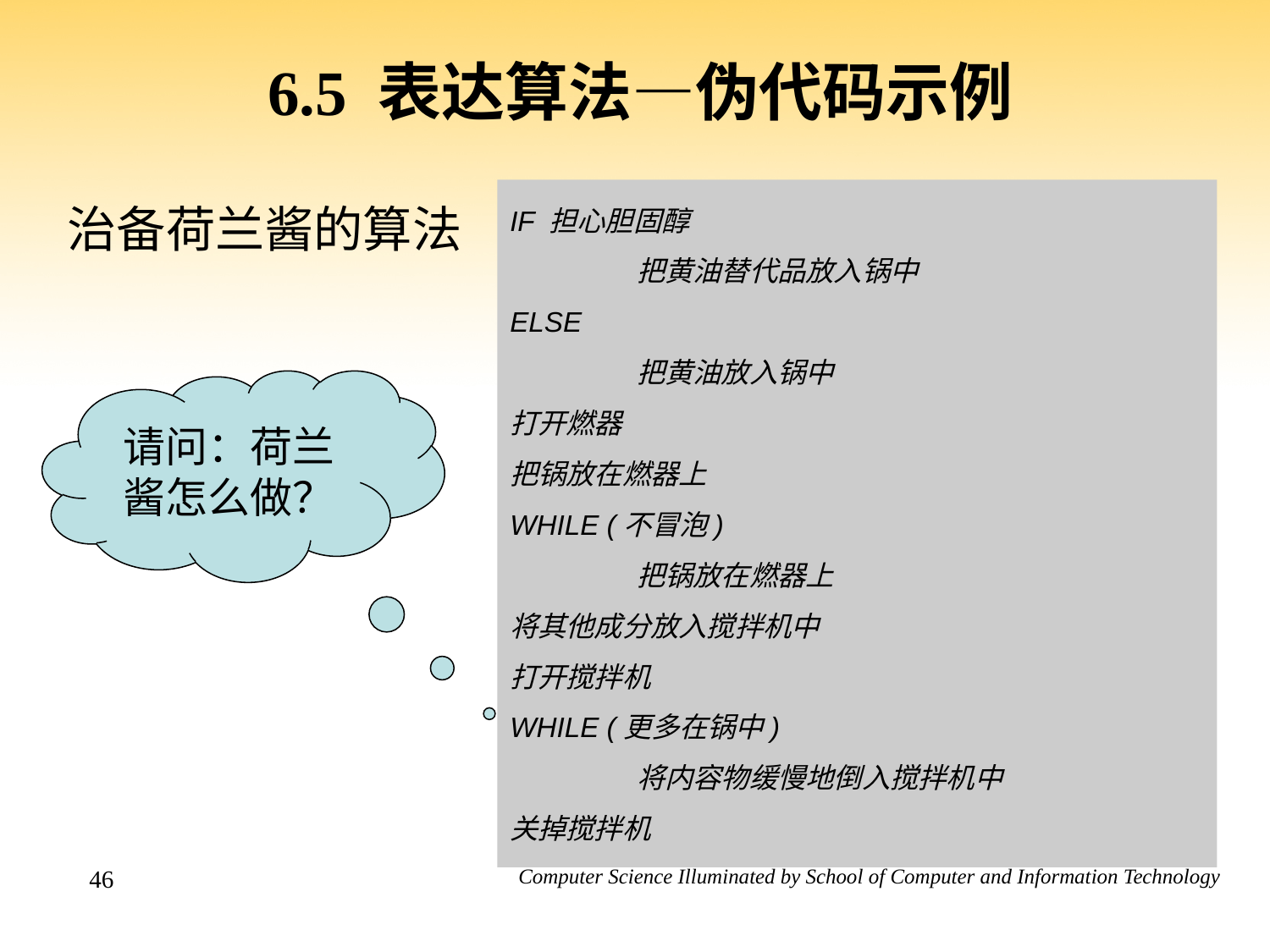

# 6.5 表达算法—伪代码示例
治备荷兰酱的算法
IF 担心胆固醇
	把黄油替代品放入锅中
ELSE
	把黄油放入锅中
打开燃器
把锅放在燃器上
WHILE (不冒泡)
	把锅放在燃器上
将其他成分放入搅拌机中
打开搅拌机
WHILE (更多在锅中)
	将内容物缓慢地倒入搅拌机中
关掉搅拌机
请问：荷兰酱怎么做？

46